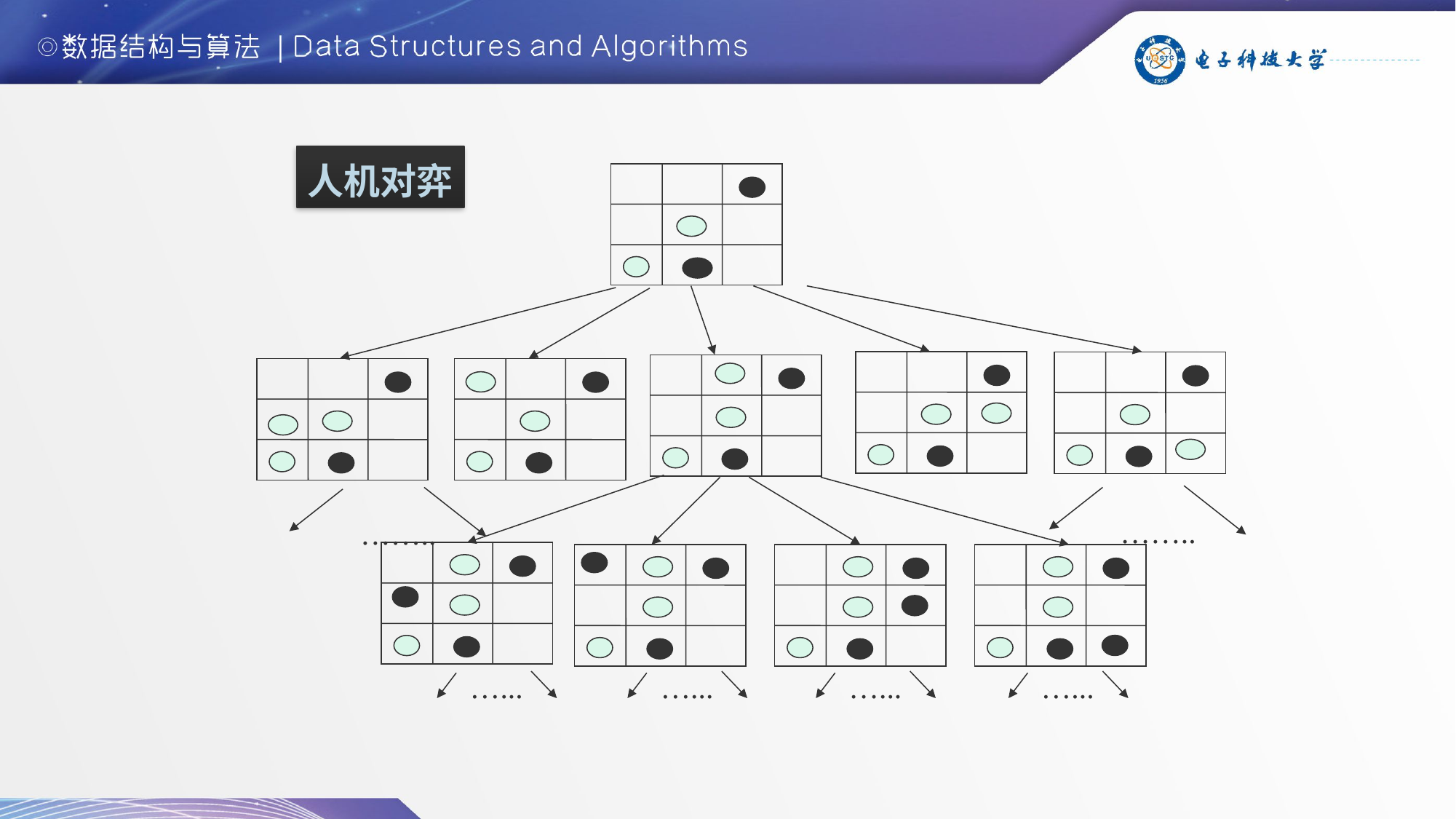

人机对弈

……..

……..
…...

…...

…...

…...